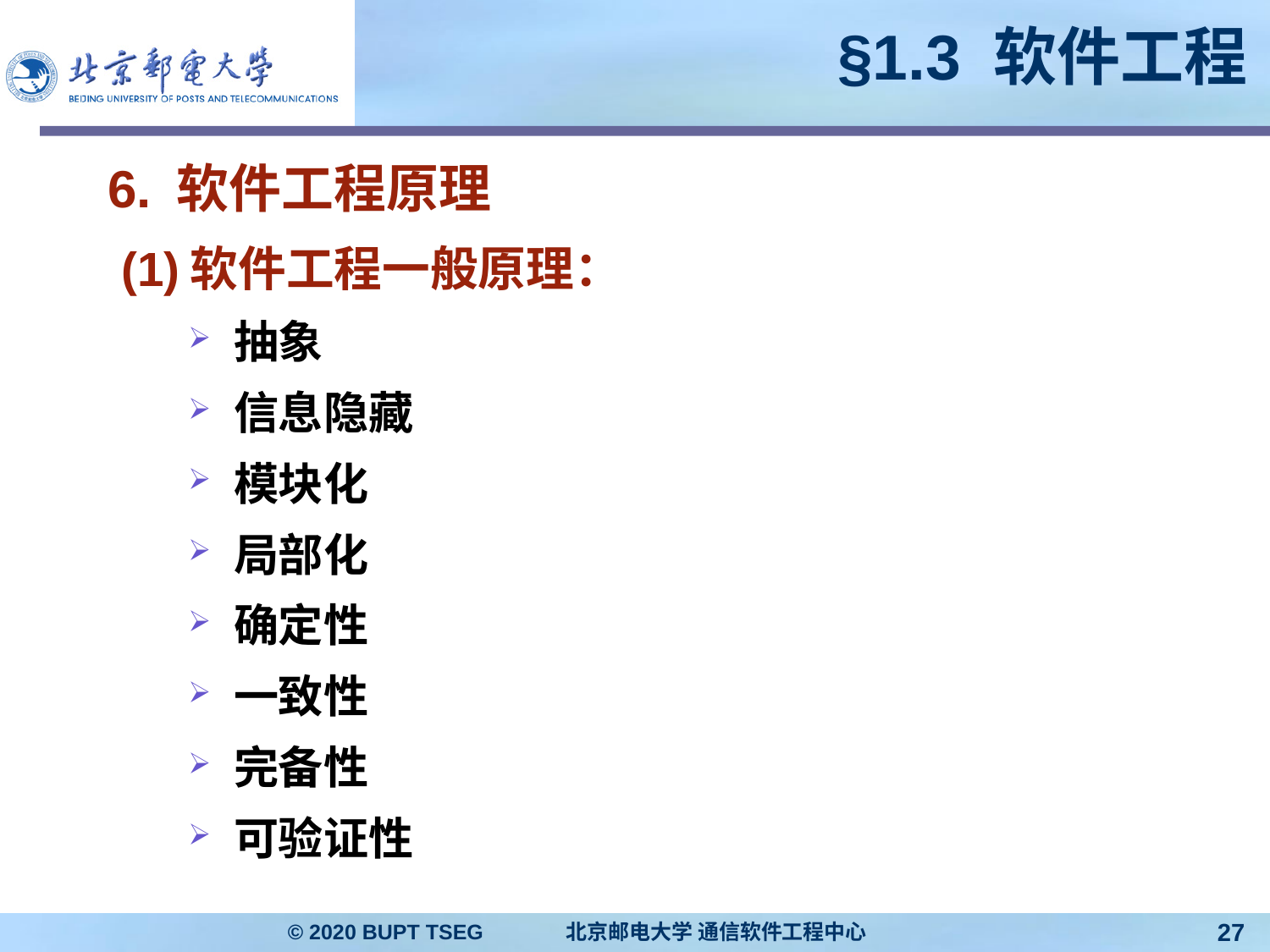

# §1.3 软件工程
6. 软件工程原理
 (1)软件工程一般原理：
抽象
信息隐藏
模块化
局部化
确定性
一致性
完备性
可验证性
© 2020 BUPT TSEG             北京邮电大学 通信软件工程中心